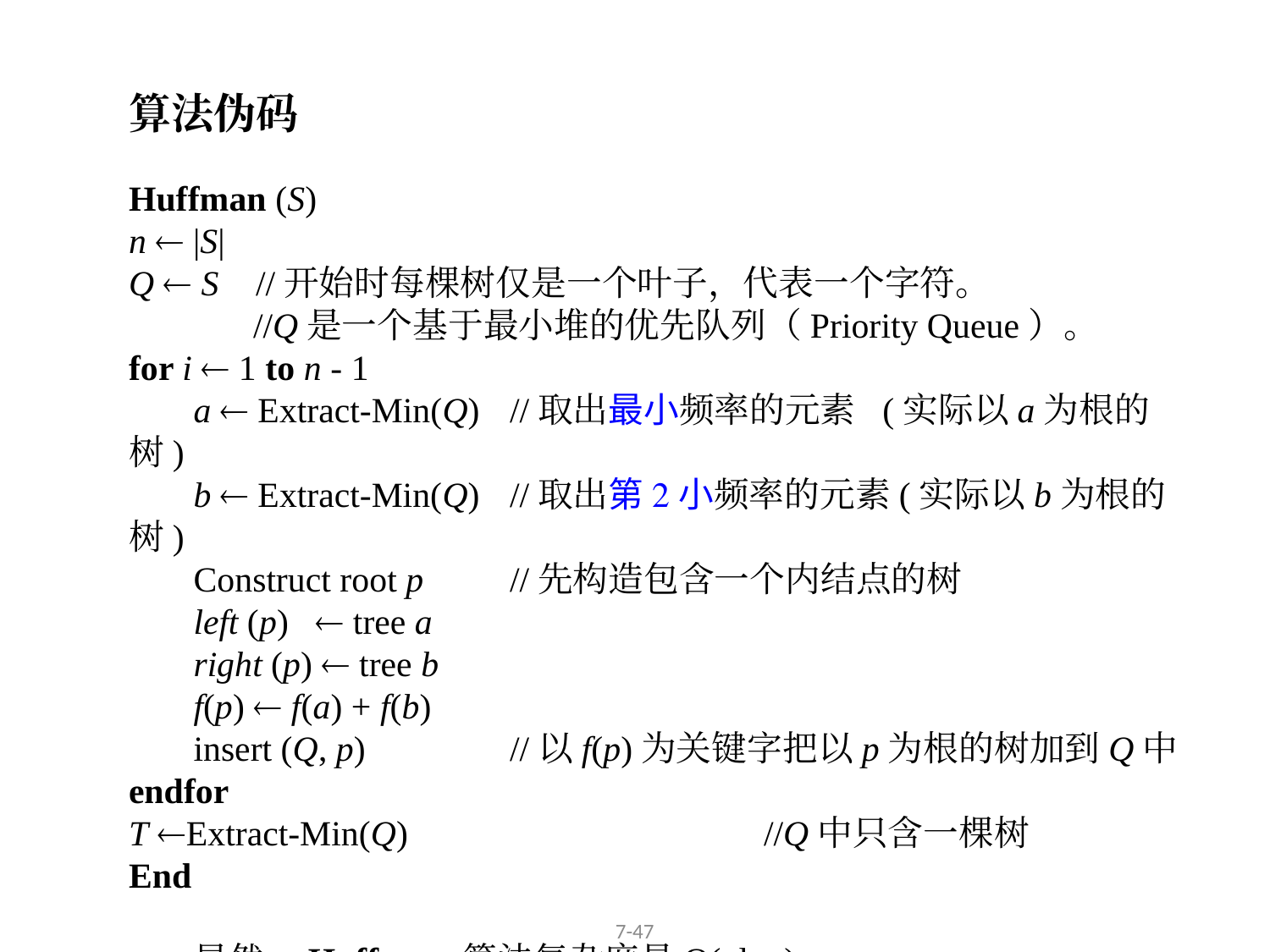

算法伪码

Huffman (S)
n ← |S|
Q ← S	//开始时每棵树仅是一个叶子，代表一个字符。
              //Q是一个基于最小堆的优先队列（Priority Queue）。
for i ← 1 to n - 1
  	a ← Extract-Min(Q)	//取出最小频率的元素  (实际以a为根的树)
 	b ← Extract-Min(Q) 	//取出第2小频率的元素(实际以b为根的树)
 	Construct root p 	//先构造包含一个内结点的树
 	left (p)   ← tree a
 	right (p) ← tree b
 	f(p) ← f(a) + f(b)
 	insert (Q, p)		//以f(p)为关键字把以p为根的树加到Q中
endfor
T ←Extract-Min(Q)			//Q中只含一棵树
End

显然，Huffman 算法复杂度是O(nlgn)。
7-47